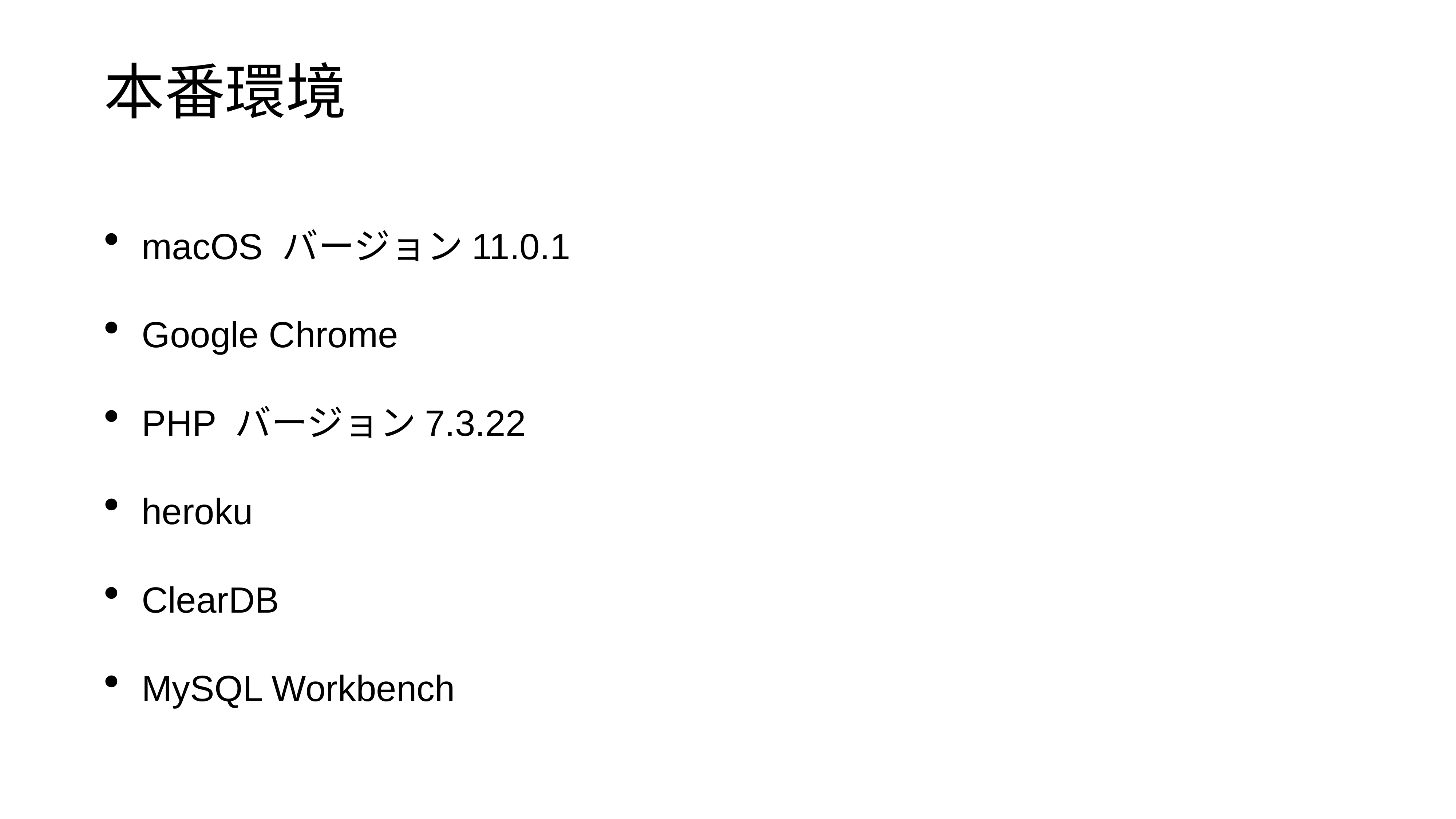

# 本番環境
macOS バージョン11.0.1
Google Chrome
PHP バージョン7.3.22
heroku
ClearDB
MySQL Workbench